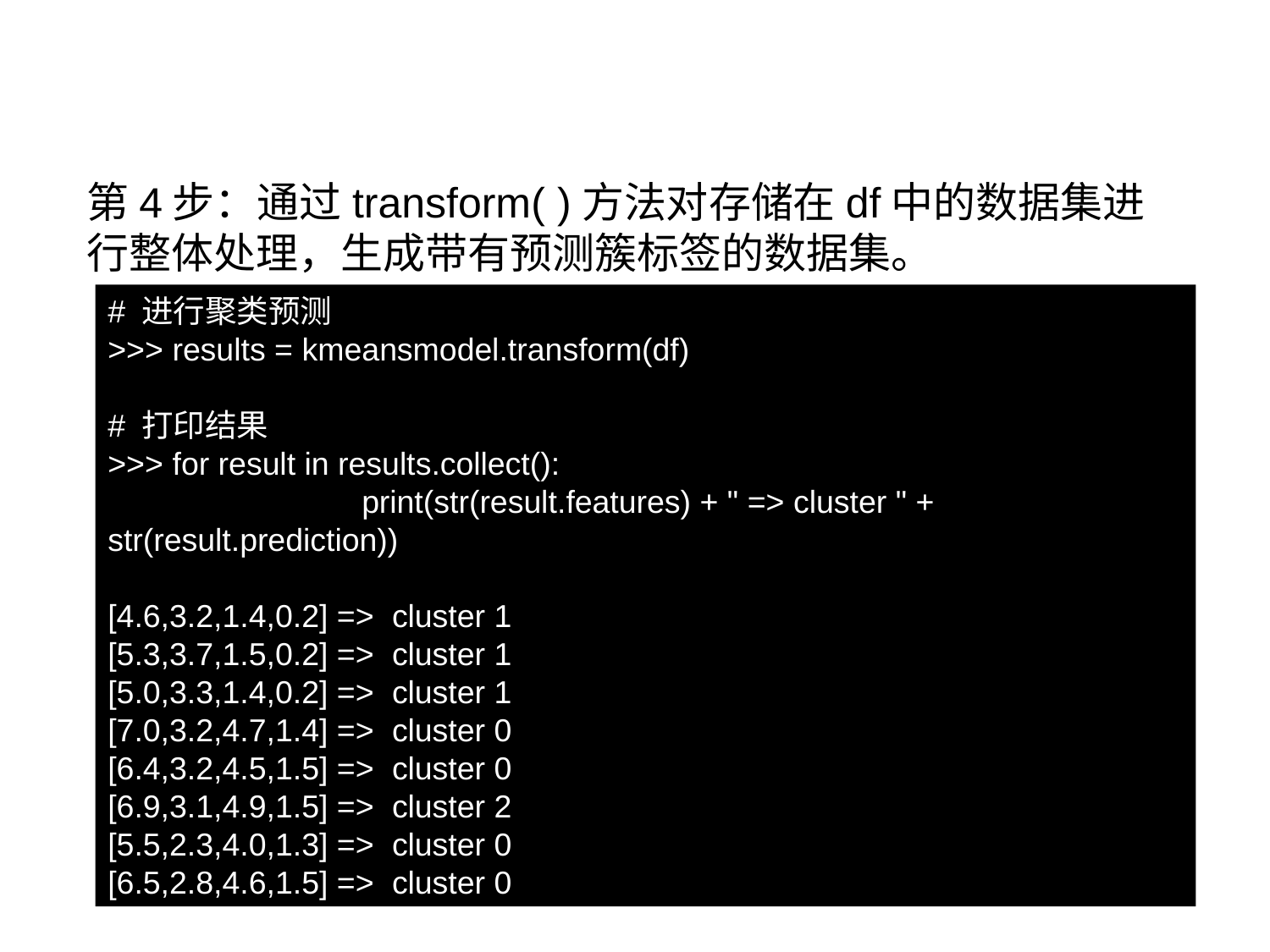

9.8.1 K-Means 聚类算法
第4步：通过transform( )方法对存储在df中的数据集进行整体处理，生成带有预测簇标签的数据集。
# 进行聚类预测
>>> results = kmeansmodel.transform(df)

# 打印结果
>>> for result in results.collect():
   		print(str(result.features) + " => cluster " + str(result.prediction))

[4.6,3.2,1.4,0.2] =>  cluster 1
[5.3,3.7,1.5,0.2] =>  cluster 1
[5.0,3.3,1.4,0.2] =>  cluster 1
[7.0,3.2,4.7,1.4] =>  cluster 0
[6.4,3.2,4.5,1.5] =>  cluster 0
[6.9,3.1,4.9,1.5] =>  cluster 2
[5.5,2.3,4.0,1.3] =>  cluster 0
[6.5,2.8,4.6,1.5] =>  cluster 0